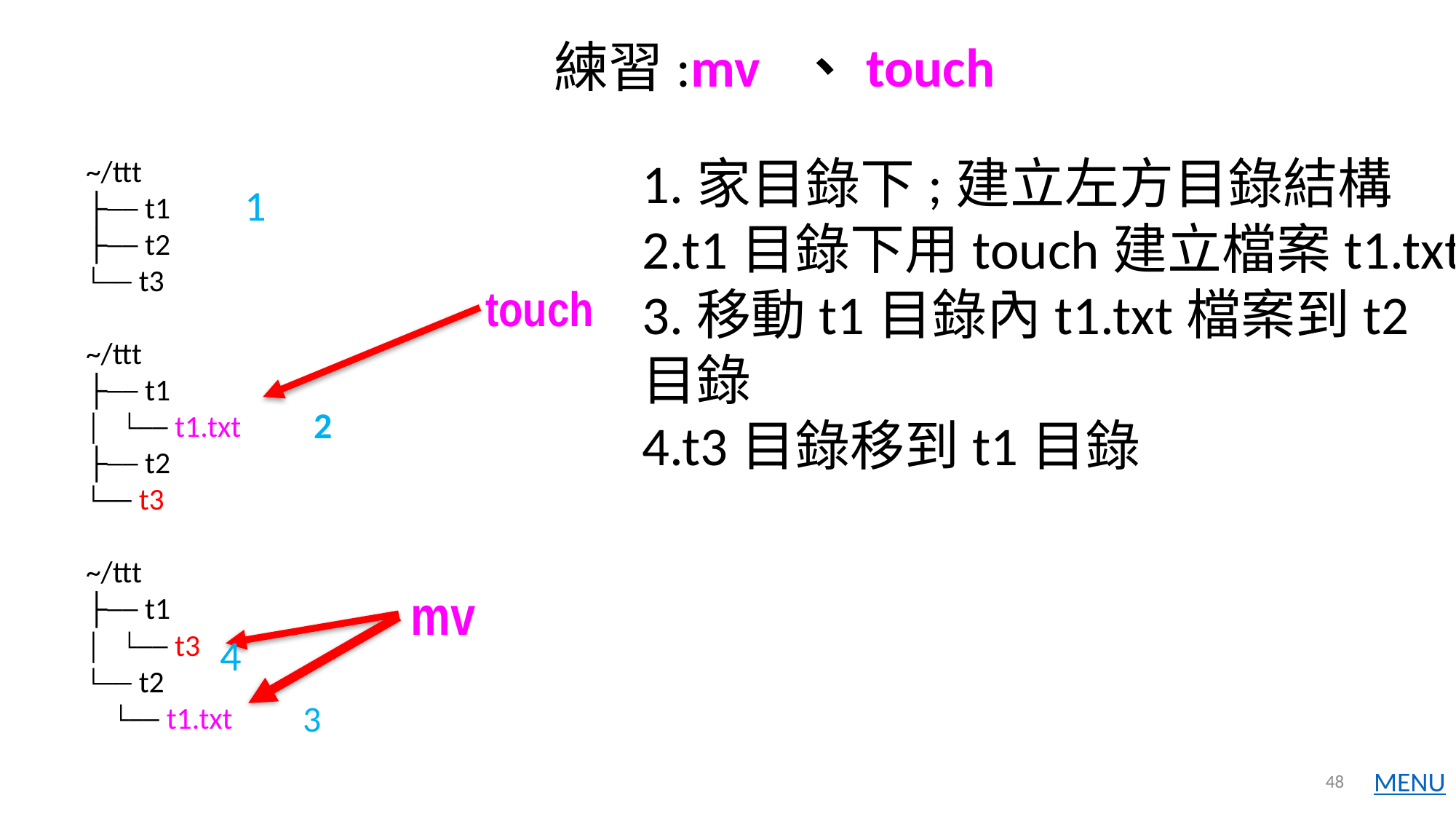

練習:mv  、touch
~/ttt
├── t1
├── t2
└── t3

~/ttt
├── t1
│   └── t1.txt
├── t2
└── t3

~/ttt
├── t1
│   └── t3
└── t2
    └── t1.txt
touch
mv
1.家目錄下;建立左方目錄結構
2.t1目錄下用touch建立檔案t1.txt
3.移動t1目錄內t1.txt檔案到t2目錄
4.t3目錄移到t1目錄

1
2
4
3
48